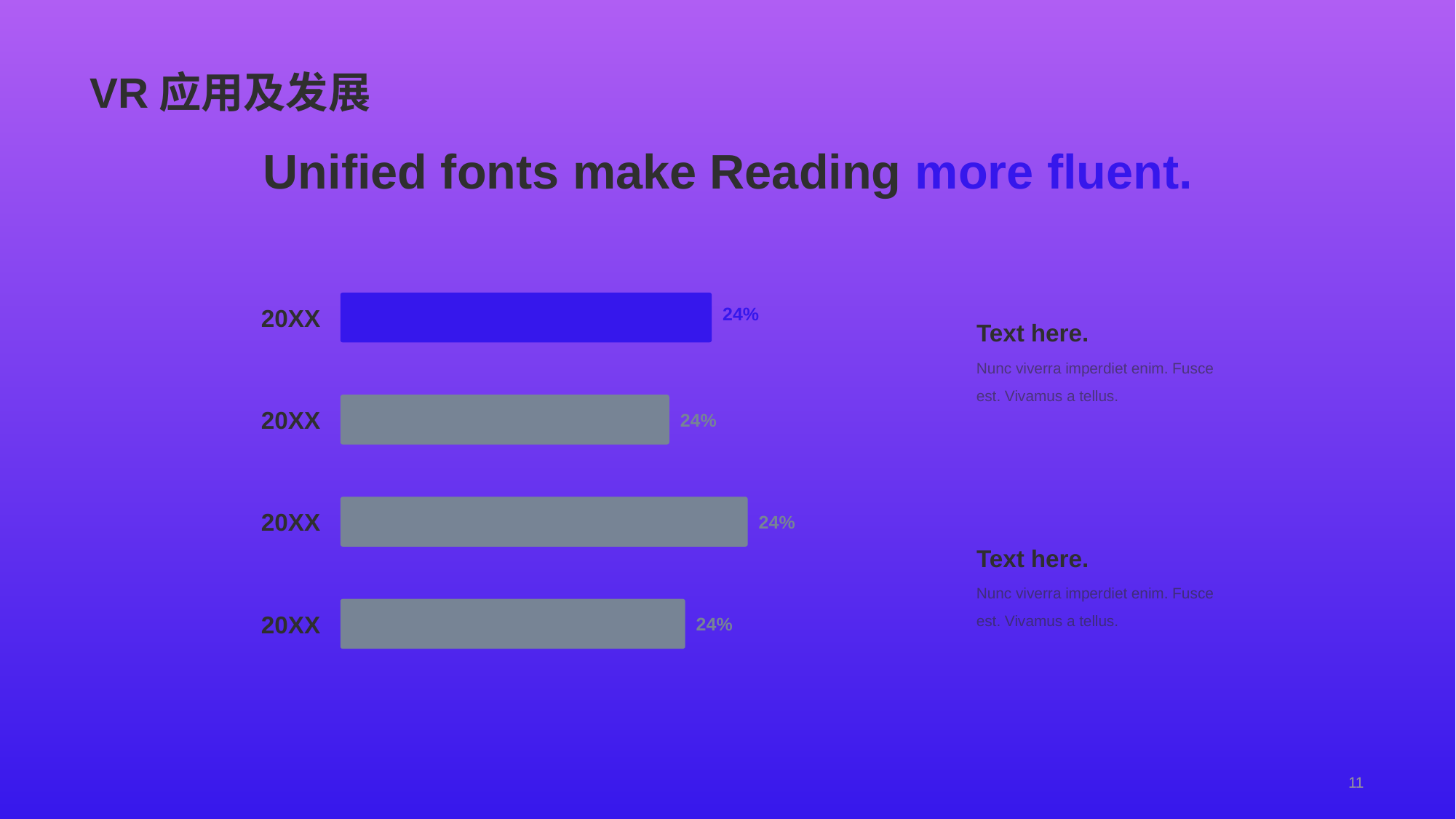

# VR应用及发展
Unified fonts make Reading more fluent.

20XX
24%
Text here.
Nunc viverra imperdiet enim. Fusce est. Vivamus a tellus.

20XX
24%

20XX
24%
Text here.
Nunc viverra imperdiet enim. Fusce est. Vivamus a tellus.

20XX
24%
11